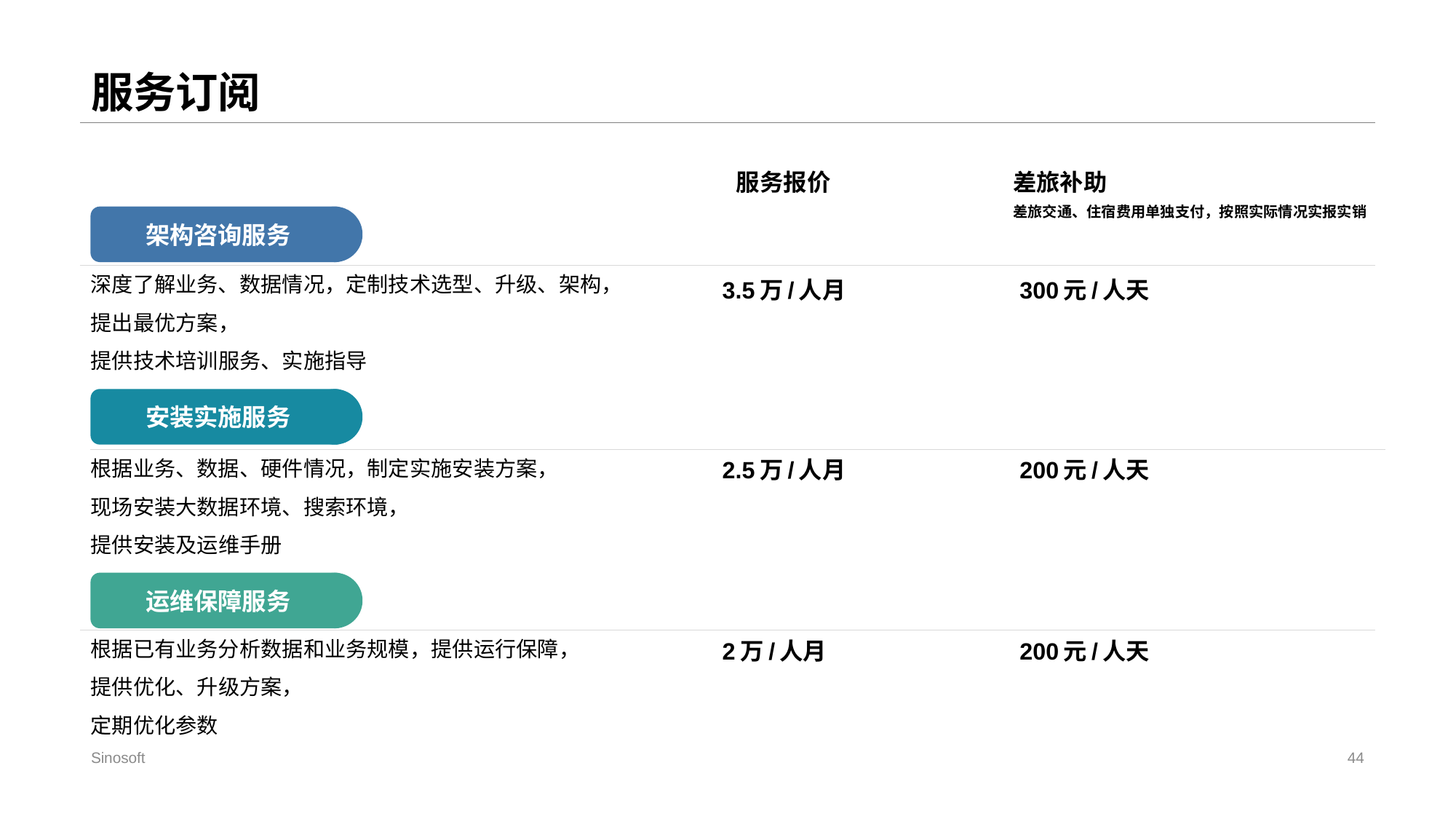

# 服务订阅
服务报价
差旅补助
差旅交通、住宿费用单独支付，按照实际情况实报实销

架构咨询服务
深度了解业务、数据情况，定制技术选型、升级、架构，
提出最优方案，
提供技术培训服务、实施指导
3.5万/人月
300元/人天

安装实施服务
根据业务、数据、硬件情况，制定实施安装方案，
现场安装大数据环境、搜索环境，
提供安装及运维手册
2.5万/人月
200元/人天

运维保障服务
根据已有业务分析数据和业务规模，提供运行保障，
提供优化、升级方案，
定期优化参数
2万/人月
200元/人天
Sinosoft
44